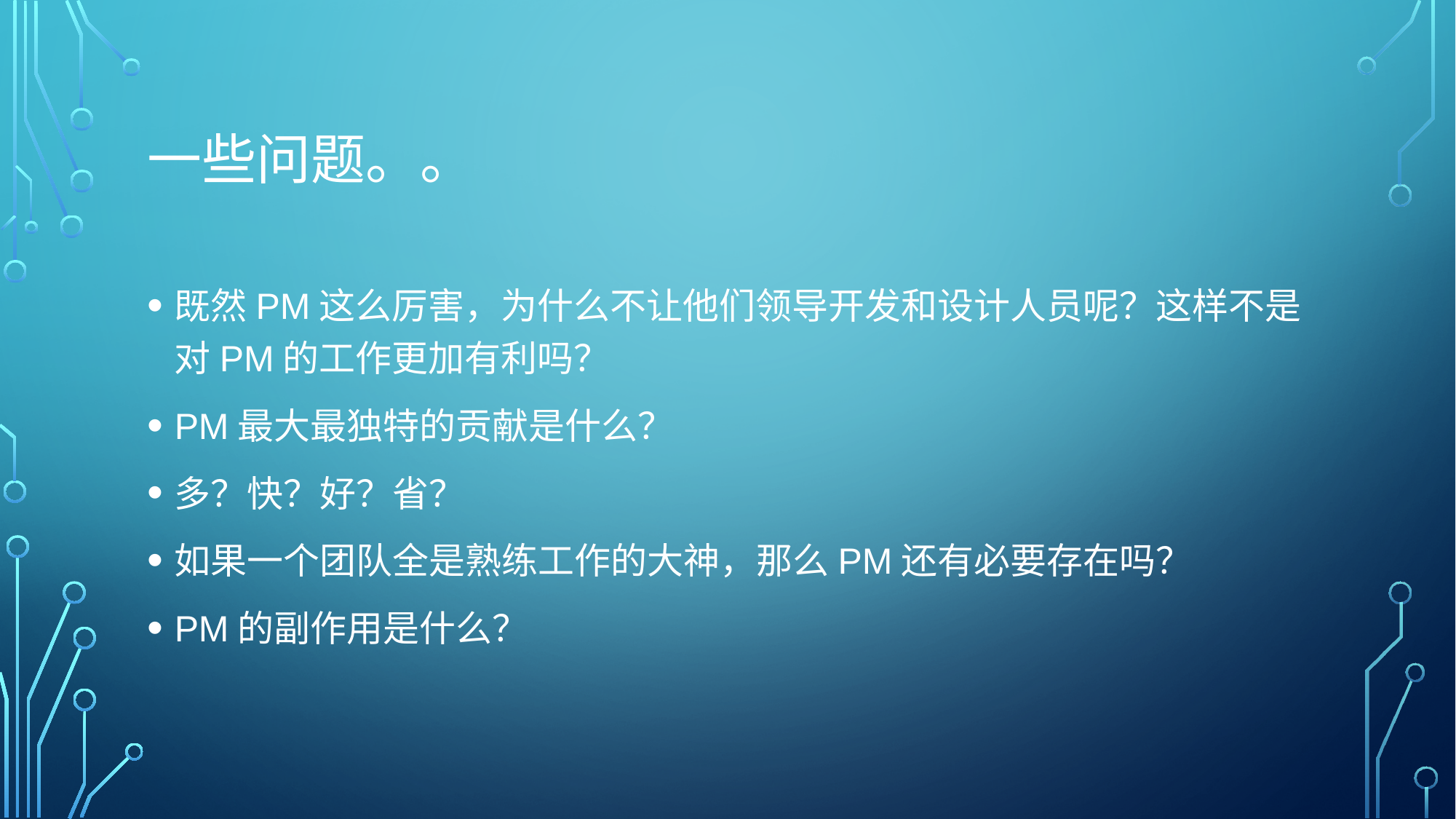

# 一些问题。。
既然PM这么厉害，为什么不让他们领导开发和设计人员呢？这样不是对PM的工作更加有利吗？
PM最大最独特的贡献是什么？
多？快？好？省？
如果一个团队全是熟练工作的大神，那么PM还有必要存在吗？
PM的副作用是什么？